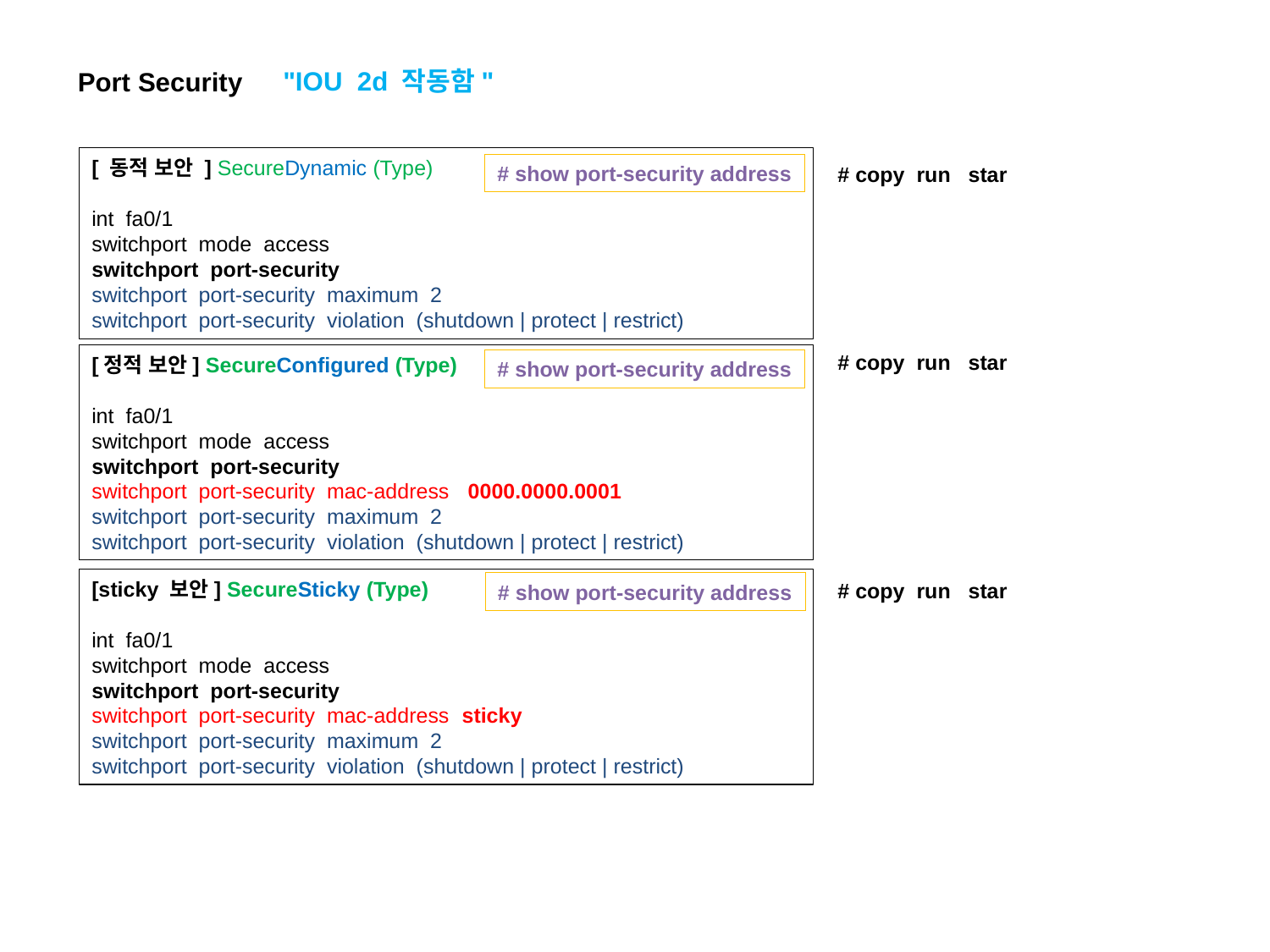

"IOU  2d 작동함"
Port Security
[ 동적 보안 ] SecureDynamic (Type)

int  fa0/1
switchport  mode  access
switchport  port-security
switchport  port-security  maximum  2
switchport  port-security  violation  (shutdown | protect | restrict)
# show port-security address
# copy  run   star
# copy  run   star
[정적 보안] SecureConfigured (Type)

int  fa0/1
switchport  mode  access
switchport  port-security
switchport  port-security  mac-address   0000.0000.0001
switchport  port-security  maximum  2
switchport  port-security  violation  (shutdown | protect | restrict)
# show port-security address
[sticky 보안] SecureSticky (Type)

int  fa0/1
switchport  mode  access
switchport  port-security
switchport  port-security  mac-address  sticky
switchport  port-security  maximum  2
switchport  port-security  violation  (shutdown | protect | restrict)
# copy  run   star
# show port-security address